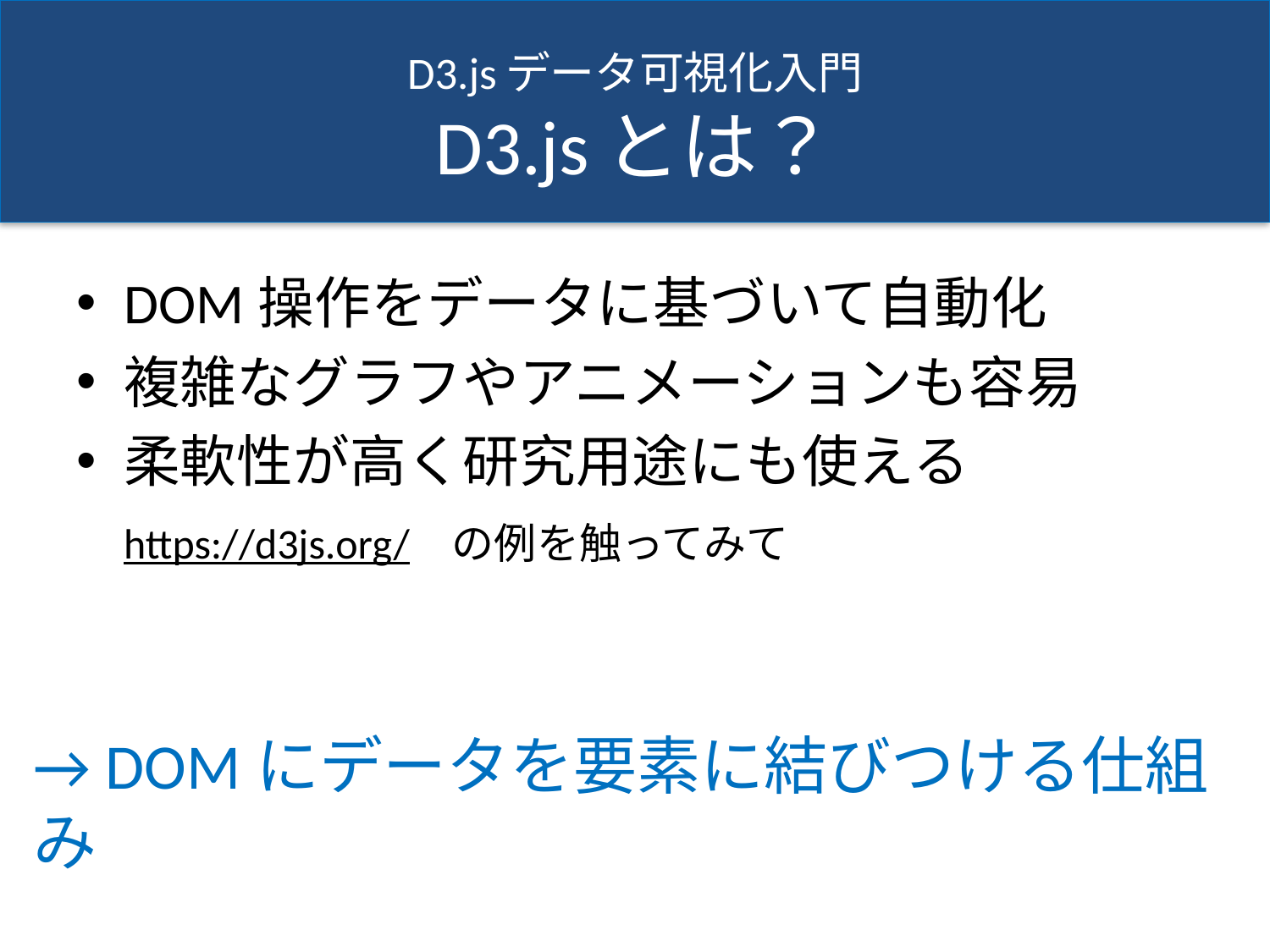

# D3.jsデータ可視化入門 D3.jsとは？
DOM操作をデータに基づいて自動化
複雑なグラフやアニメーションも容易
柔軟性が高く研究用途にも使える
https://d3js.org/　の例を触ってみて
→ DOMにデータを要素に結びつける仕組み